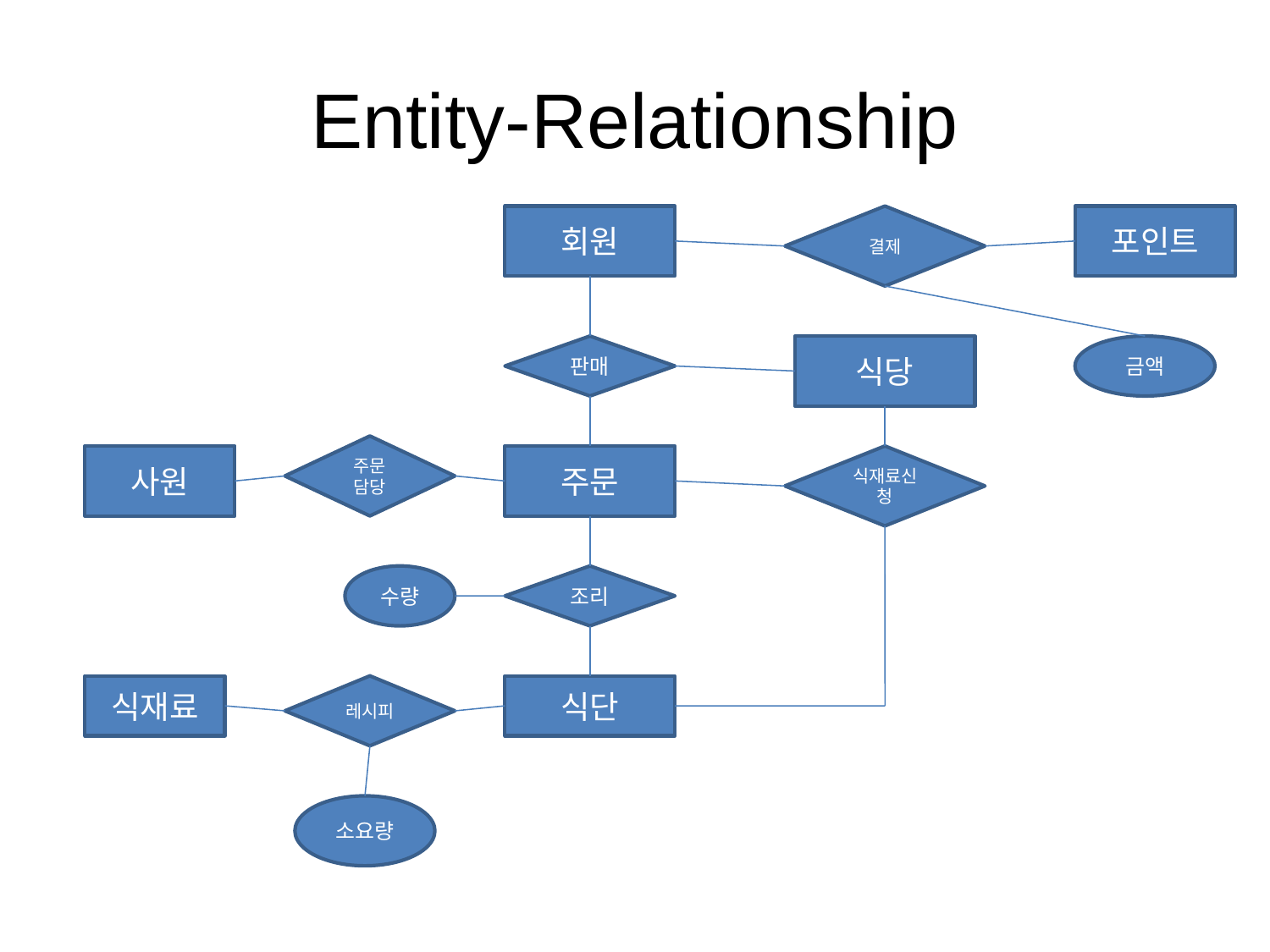

# Entity-Relationship
회원
결제
포인트
판매
식당
금액
주문
담당
사원
주문
식재료신청
수량
조리
식재료
레시피
식단
소요량